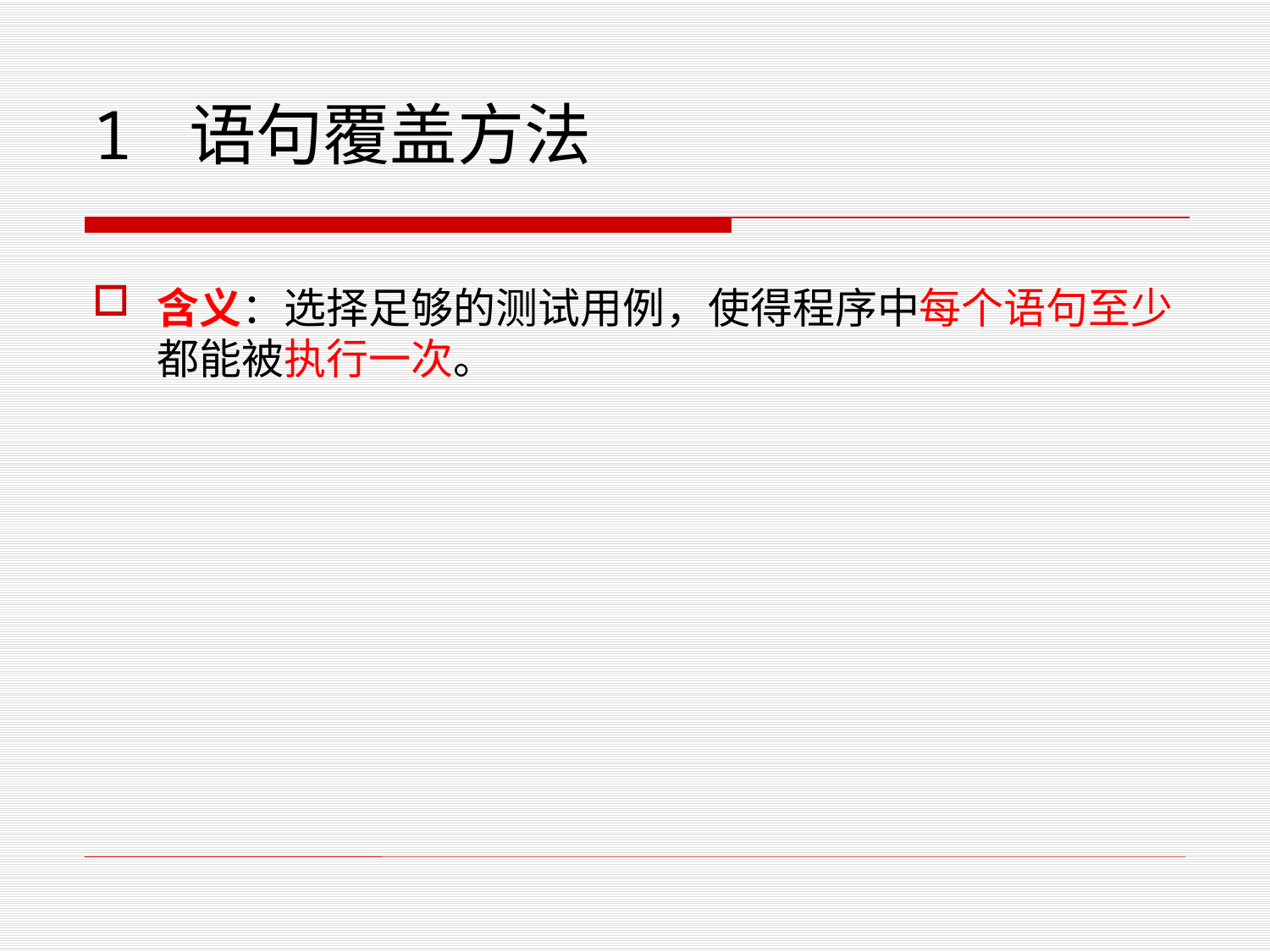

# 1 语句覆盖方法
含义：选择足够的测试用例，使得程序中每个语句至少都能被执行一次。